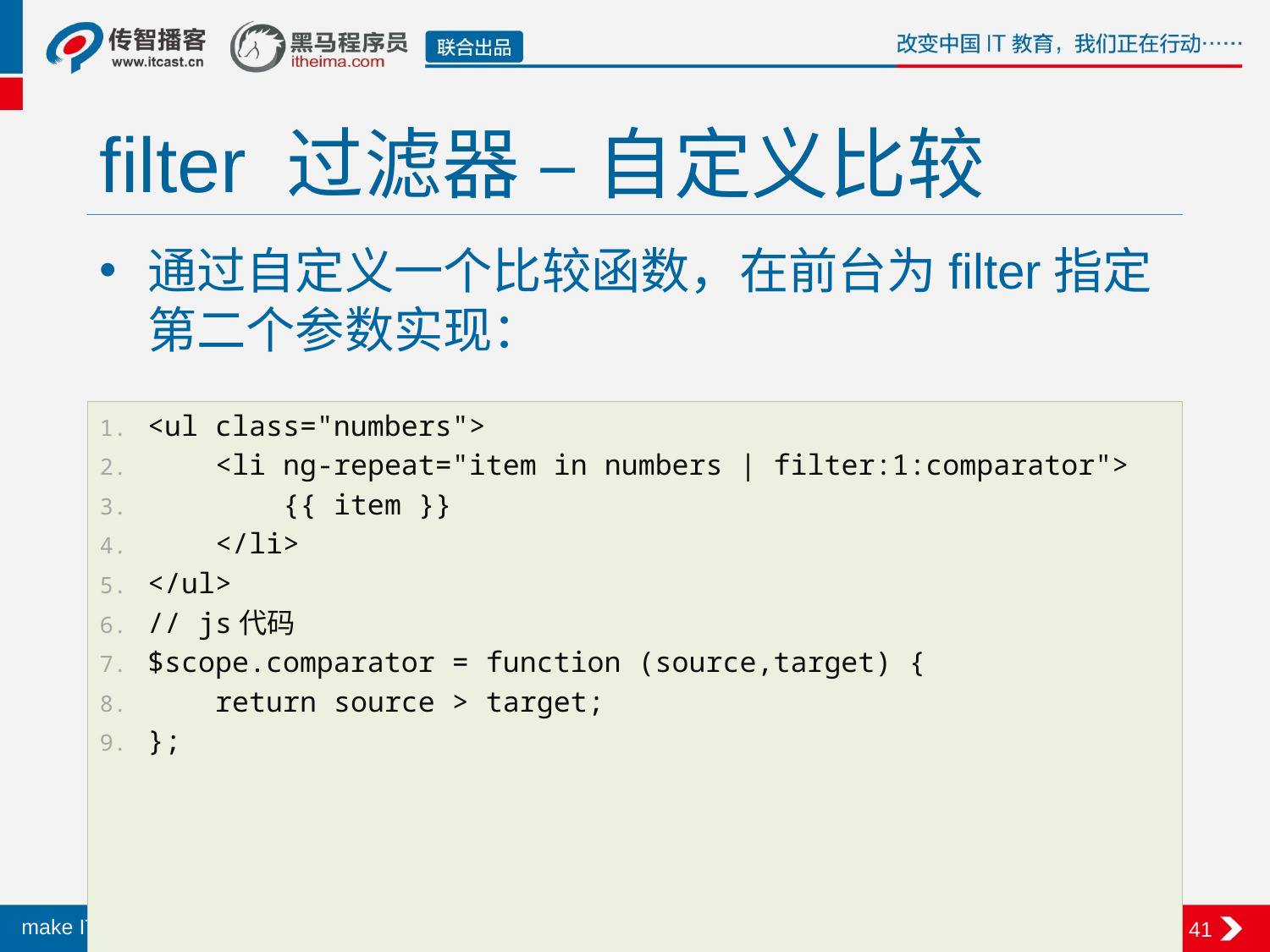

# filter 过滤器 – 自定义比较
通过自定义一个比较函数，在前台为filter指定第二个参数实现：
<ul class="numbers">
    <li ng-repeat="item in numbers | filter:1:comparator">
        {{ item }}
    </li>
</ul>
// js代码
$scope.comparator = function (source,target) {
    return source > target;
};
41

make IT better